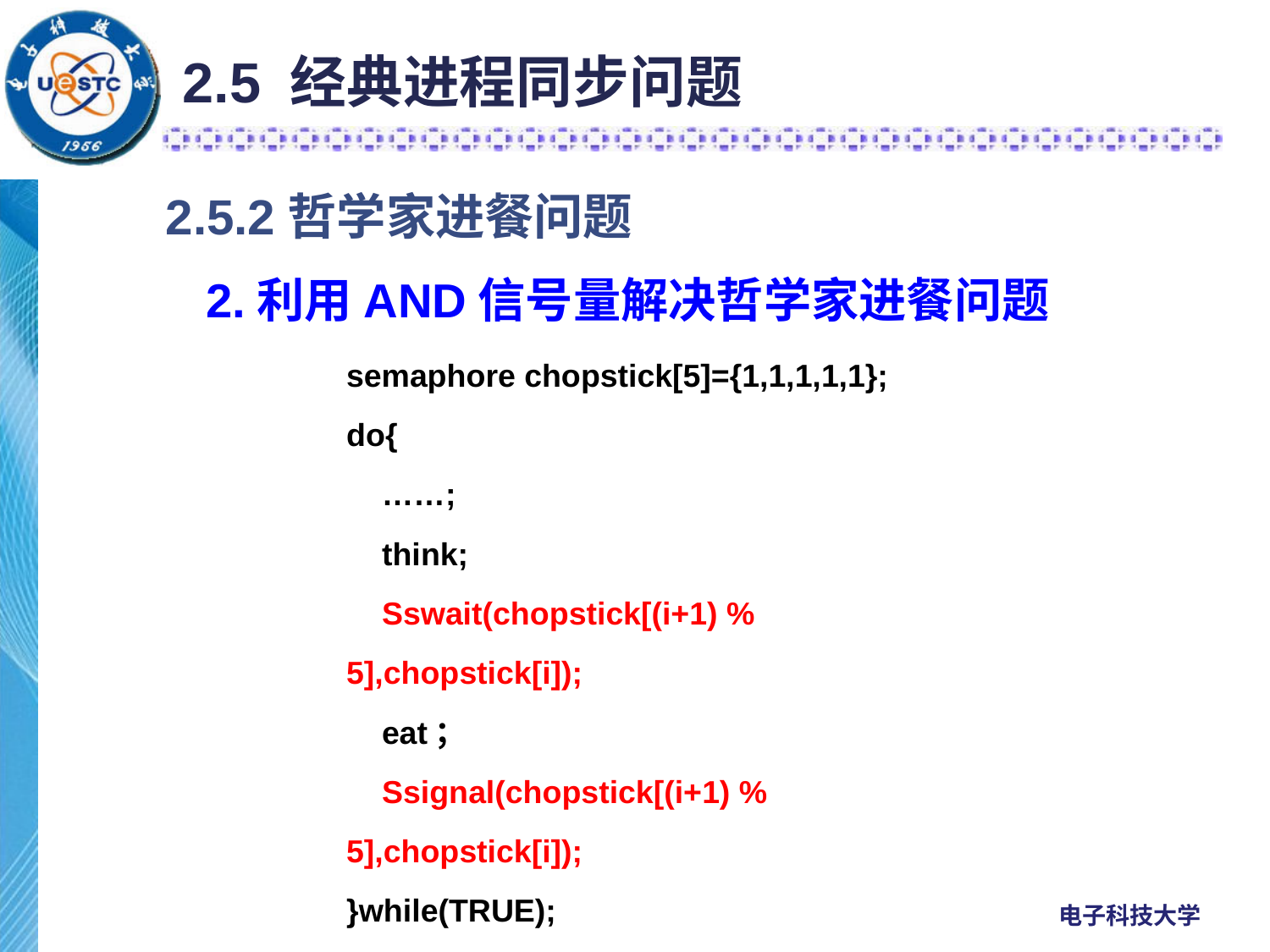

2.5 经典进程同步问题
2.5.2哲学家进餐问题
2.利用AND信号量解决哲学家进餐问题
semaphore chopstick[5]={1,1,1,1,1};
do{
    ……;
    think;
    Sswait(chopstick[(i+1) % 5],chopstick[i]);
    eat；
    Ssignal(chopstick[(i+1) % 5],chopstick[i]);
}while(TRUE);